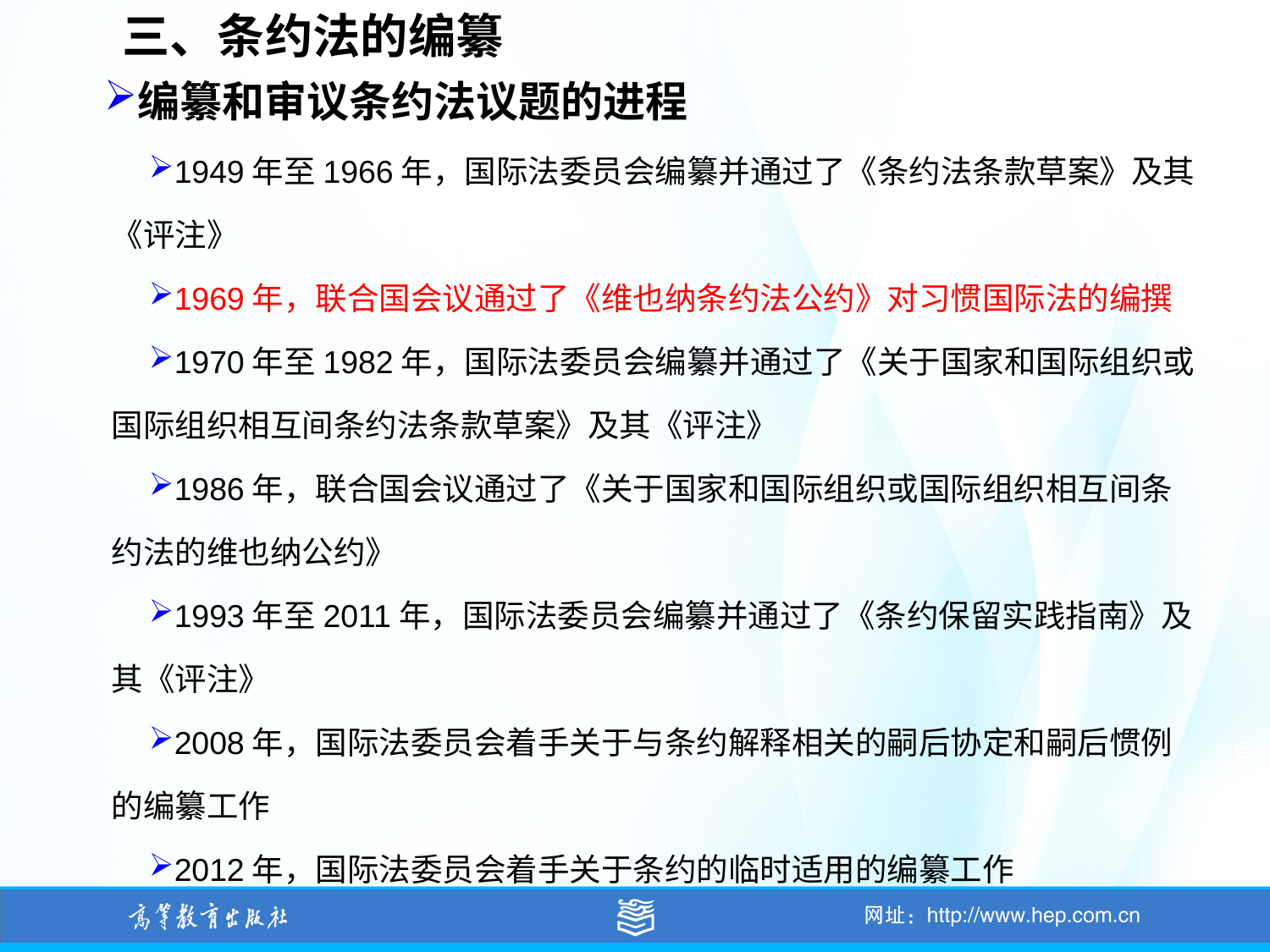

三、条约法的编纂
编纂和审议条约法议题的进程
1949年至1966年，国际法委员会编纂并通过了《条约法条款草案》及其《评注》
1969年，联合国会议通过了《维也纳条约法公约》对习惯国际法的编撰
1970年至1982年，国际法委员会编纂并通过了《关于国家和国际组织或国际组织相互间条约法条款草案》及其《评注》
1986年，联合国会议通过了《关于国家和国际组织或国际组织相互间条约法的维也纳公约》
1993年至2011年，国际法委员会编纂并通过了《条约保留实践指南》及其《评注》
2008年，国际法委员会着手关于与条约解释相关的嗣后协定和嗣后惯例的编纂工作
2012年，国际法委员会着手关于条约的临时适用的编纂工作